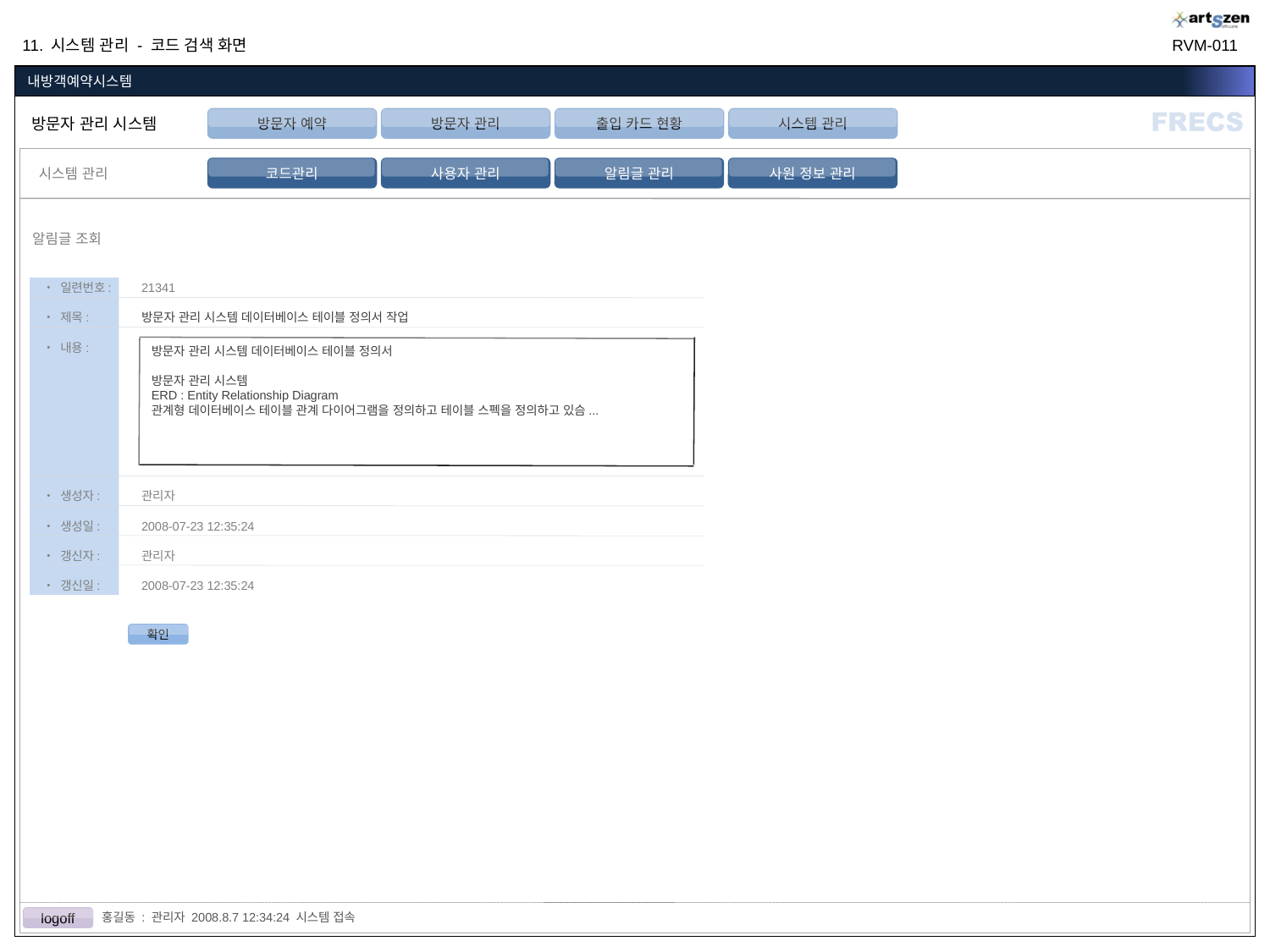

11. 시스템 관리 - 코드 검색 화면
RVM-011
방문자 예약
방문자 관리
출입 카드 현황
시스템 관리

코드관리
사용자 관리
알림글 관리
사원 정보 관리
 시스템 관리

알림글 조회

• 일련번호:
21341
• 제목:
방문자 관리 시스템 데이터베이스 테이블 정의서 작업
• 내용:

방문자 관리 시스템 데이터베이스 테이블 정의서

방문자 관리 시스템
ERD : Entity Relationship Diagram
관계형 데이터베이스 테이블 관계 다이어그램을 정의하고 테이블 스펙을 정의하고 있슴...
• 생성자:
관리자
• 생성일:
2008-07-23 12:35:24
• 갱신자:
관리자
• 갱신일:
2008-07-23 12:35:24
확인

홍길동 : 관리자 2008.8.7 12:34:24 시스템 접속
logoff